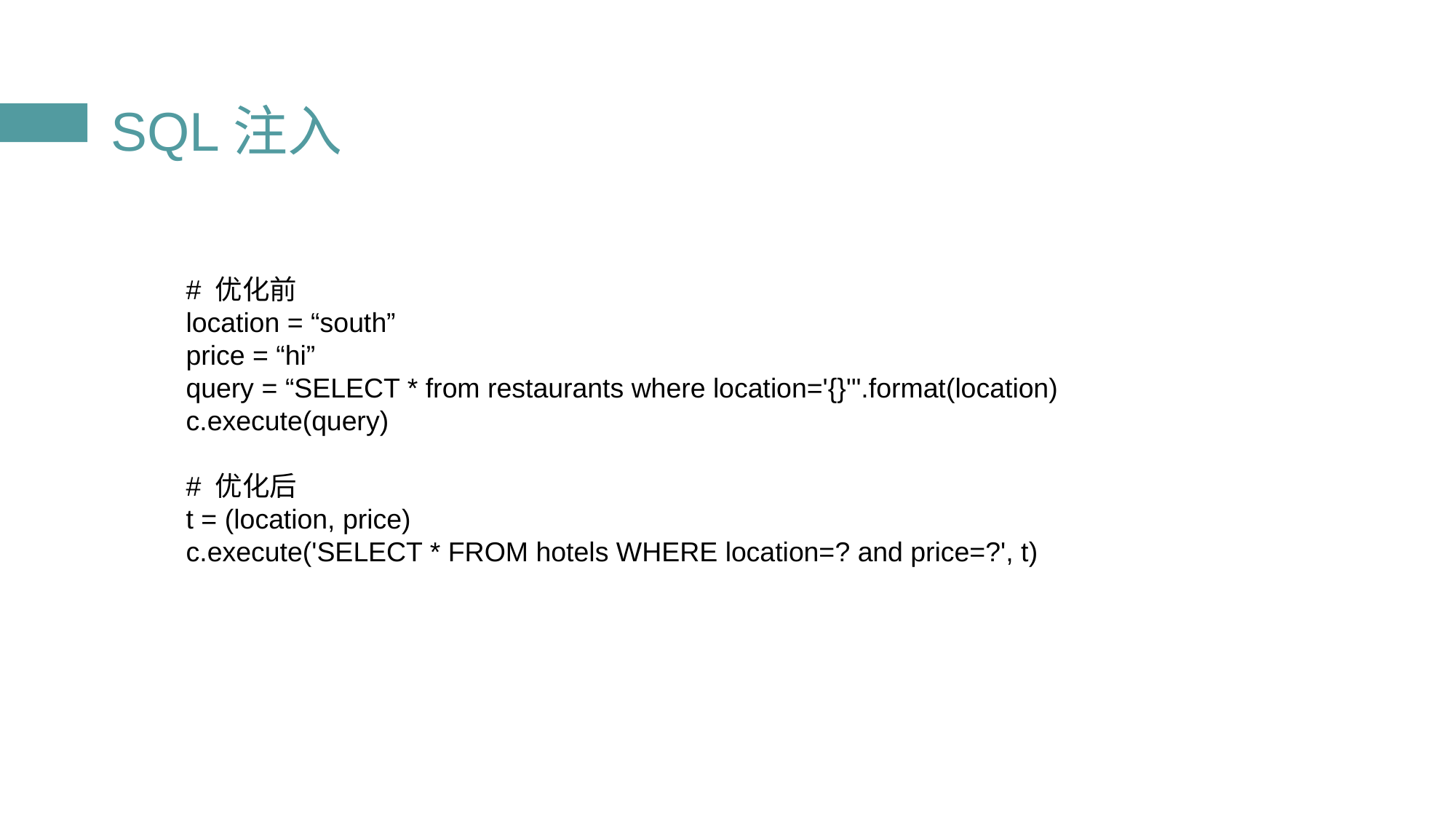

# SQL注入
# 优化前
location = “south”
price = “hi”
query = “SELECT * from restaurants where location='{}'".format(location)
c.execute(query)

# 优化后
t = (location, price)
c.execute('SELECT * FROM hotels WHERE location=? and price=?', t)